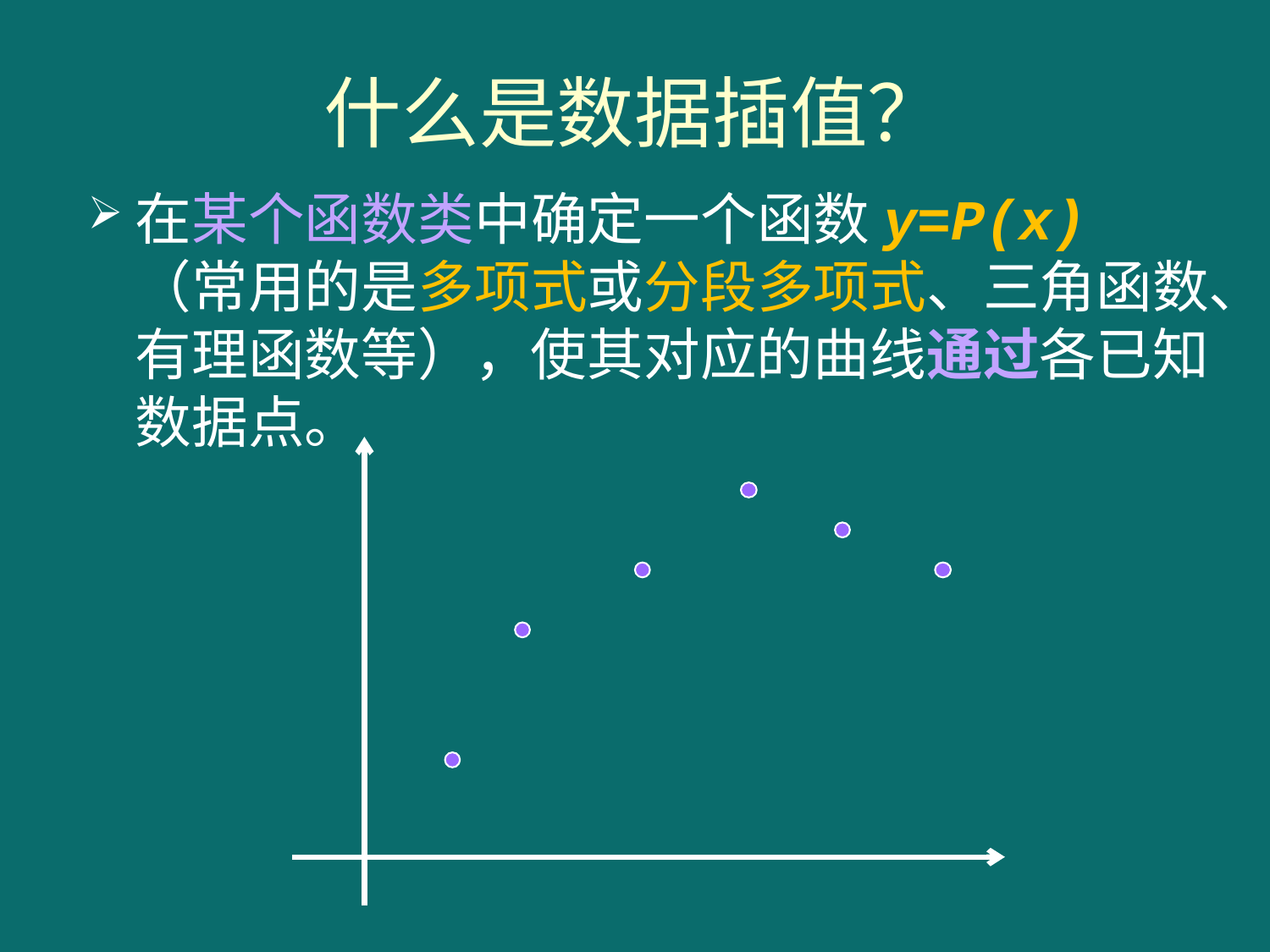

什么是数据插值？
在某个函数类中确定一个函数y=P(x)（常用的是多项式或分段多项式、三角函数、有理函数等），使其对应的曲线通过各已知数据点。